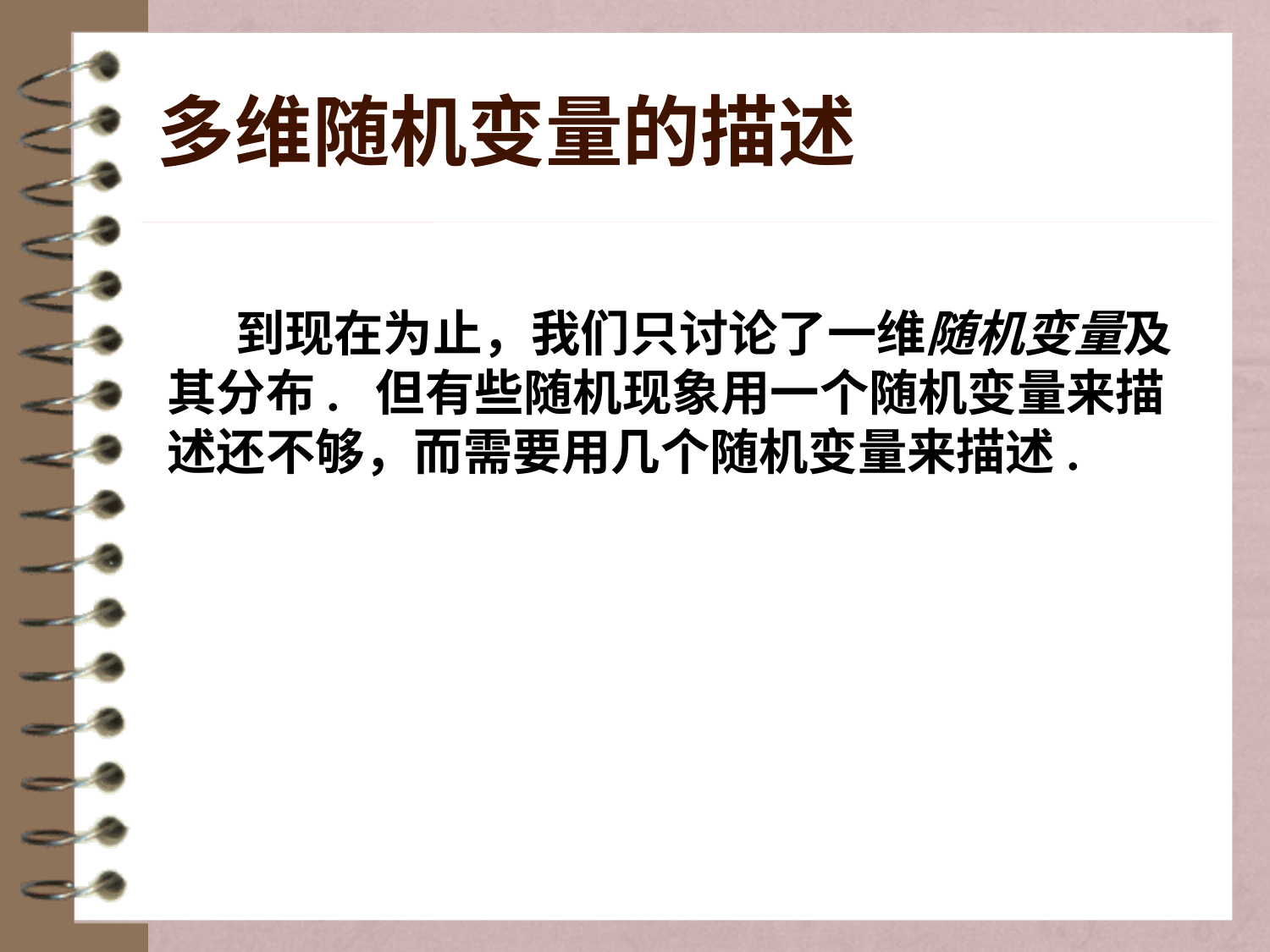

多维随机变量的描述
     到现在为止，我们只讨论了一维随机变量及其分布.  但有些随机现象用一个随机变量来描述还不够，而需要用几个随机变量来描述.